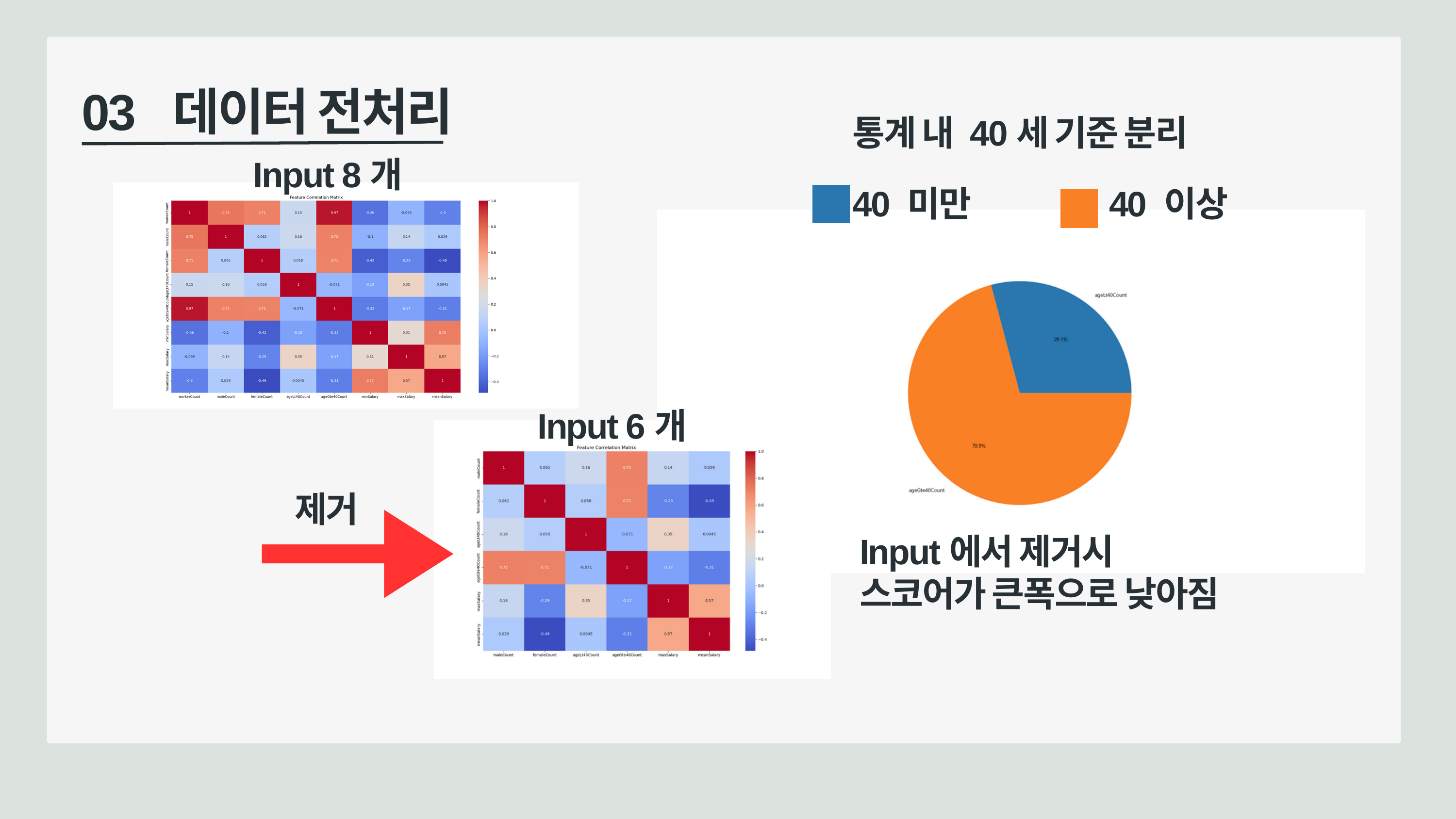

03  데이터 전처리
통계 내 40세 기준 분리

Input 8개
40 미만
40 이상

Input 6개

제거

Input에서 제거시
스코어가 큰폭으로 낮아짐